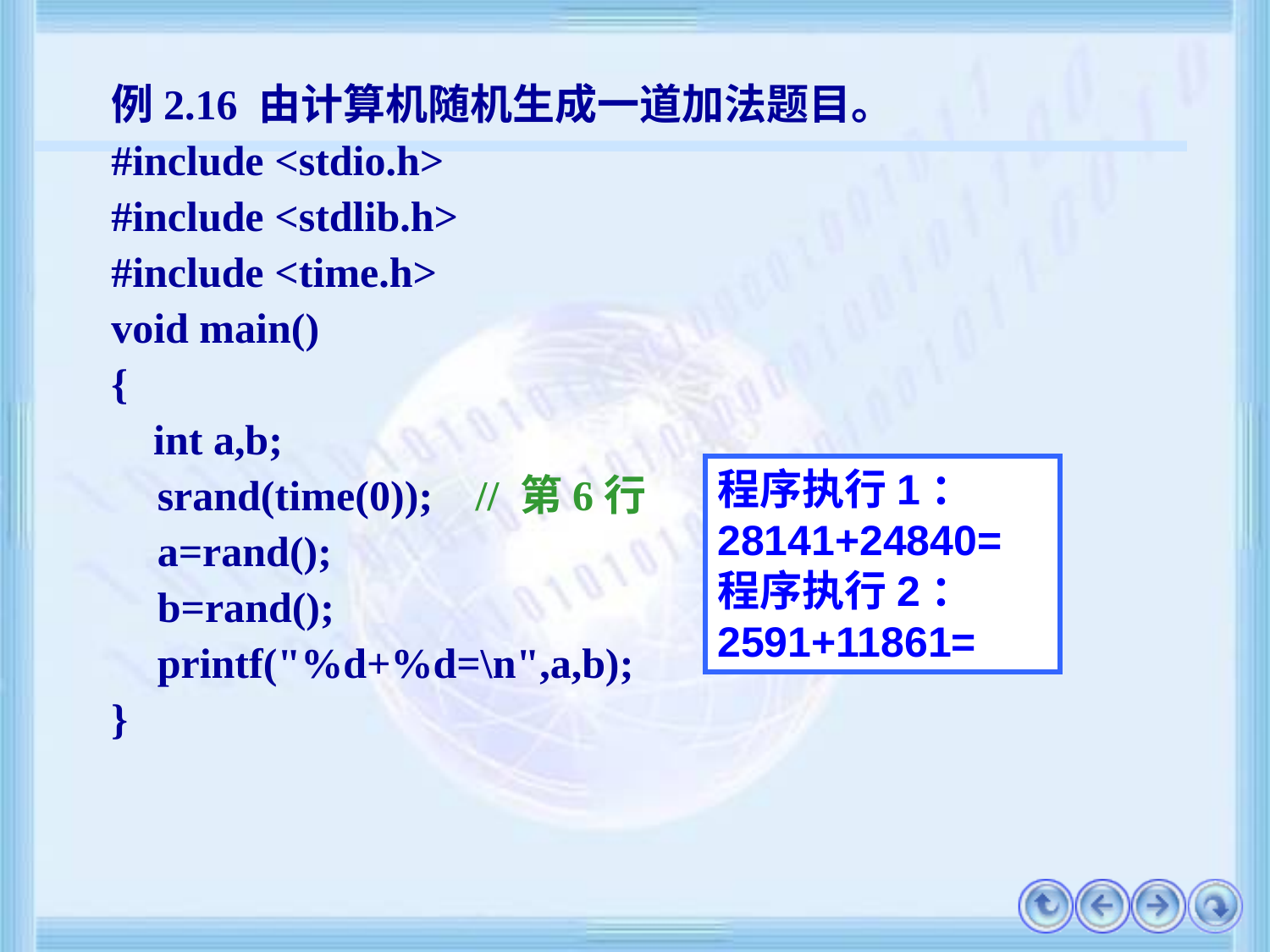

例2.16 由计算机随机生成一道加法题目。
#include <stdio.h>
#include <stdlib.h>
#include <time.h>
void main()
{
    int a,b;
	  srand(time(0));    // 第6行
	  a=rand();
	  b=rand();
	  printf("%d+%d=\n",a,b);
}
程序执行1：
28141+24840=
程序执行2：
2591+11861=